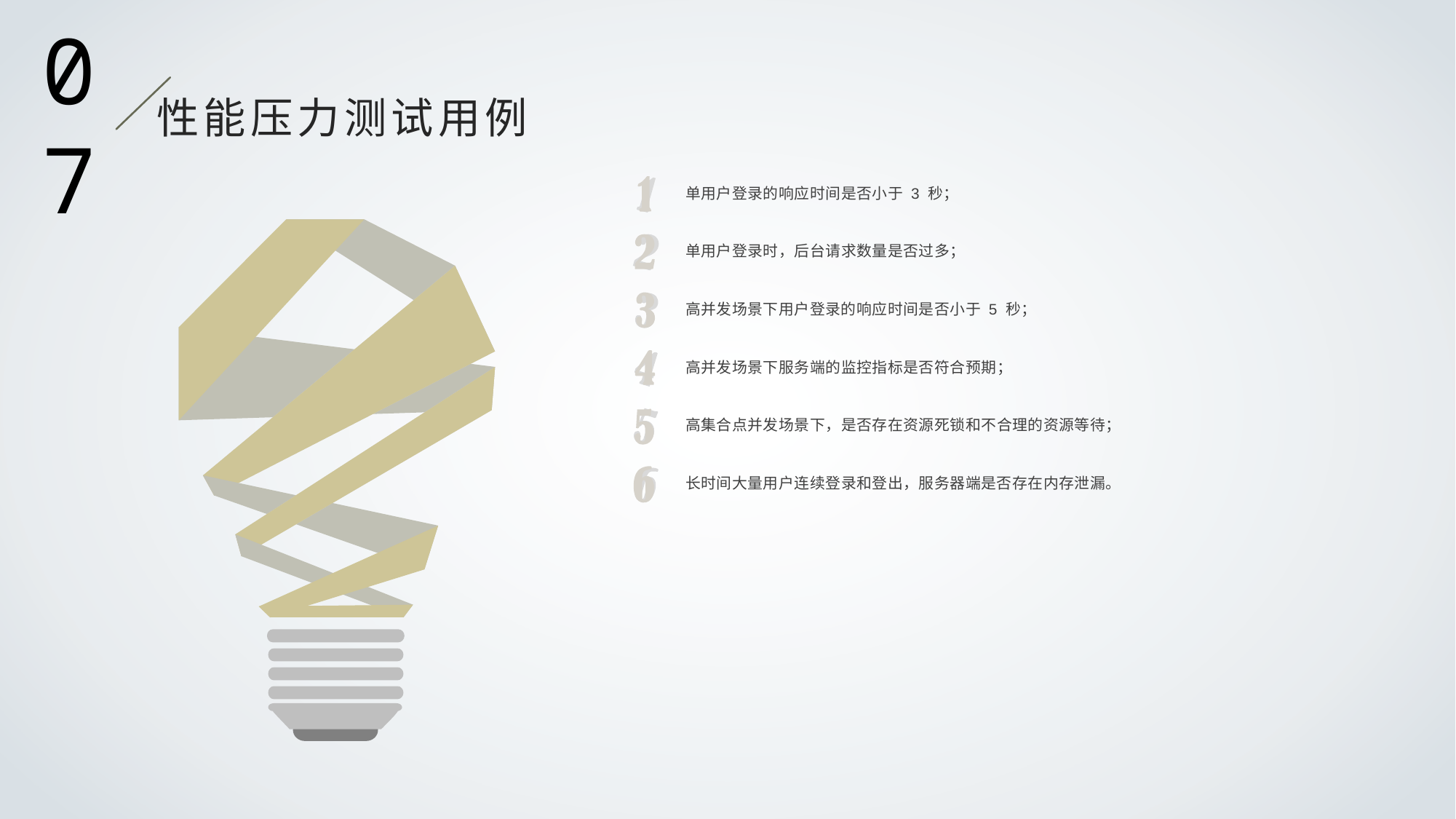

07
性能压力测试用例

单用户登录的响应时间是否小于 3 秒；
单用户登录时，后台请求数量是否过多；
高并发场景下用户登录的响应时间是否小于 5 秒；
高并发场景下服务端的监控指标是否符合预期；
高集合点并发场景下，是否存在资源死锁和不合理的资源等待；
长时间大量用户连续登录和登出，服务器端是否存在内存泄漏。